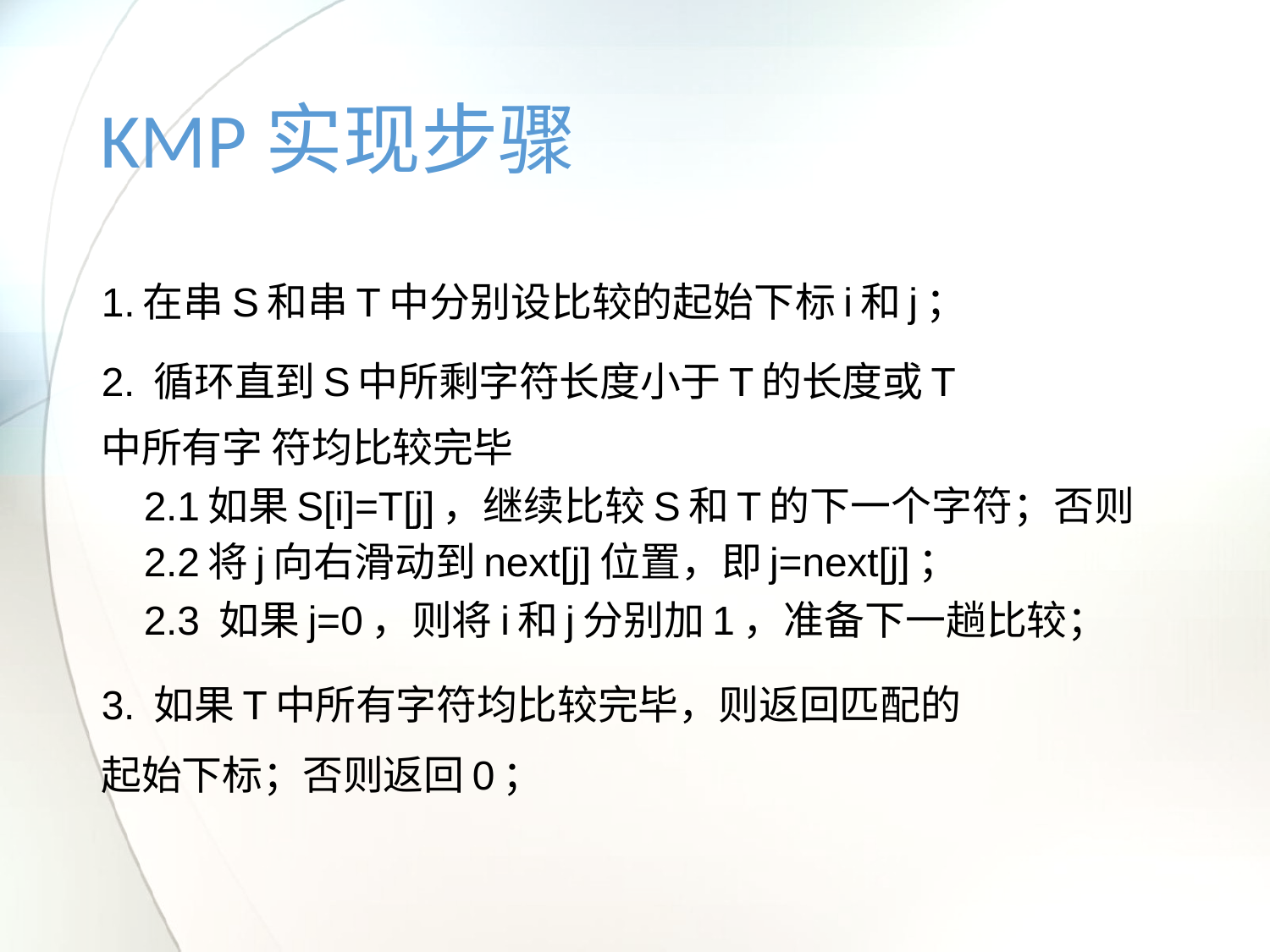

# KMP实现步骤
1.在串S和串T中分别设比较的起始下标i和j；
2. 循环直到S中所剩字符长度小于T的长度或T中所有字 符均比较完毕
2.1如果S[i]=T[j]，继续比较S和T的下一个字符；否则 2.2将j向右滑动到next[j]位置，即j=next[j]；
2.3 如果j=0，则将i和j分别加1，准备下一趟比较；
3. 如果T中所有字符均比较完毕，则返回匹配的起始下标；否则返回0；